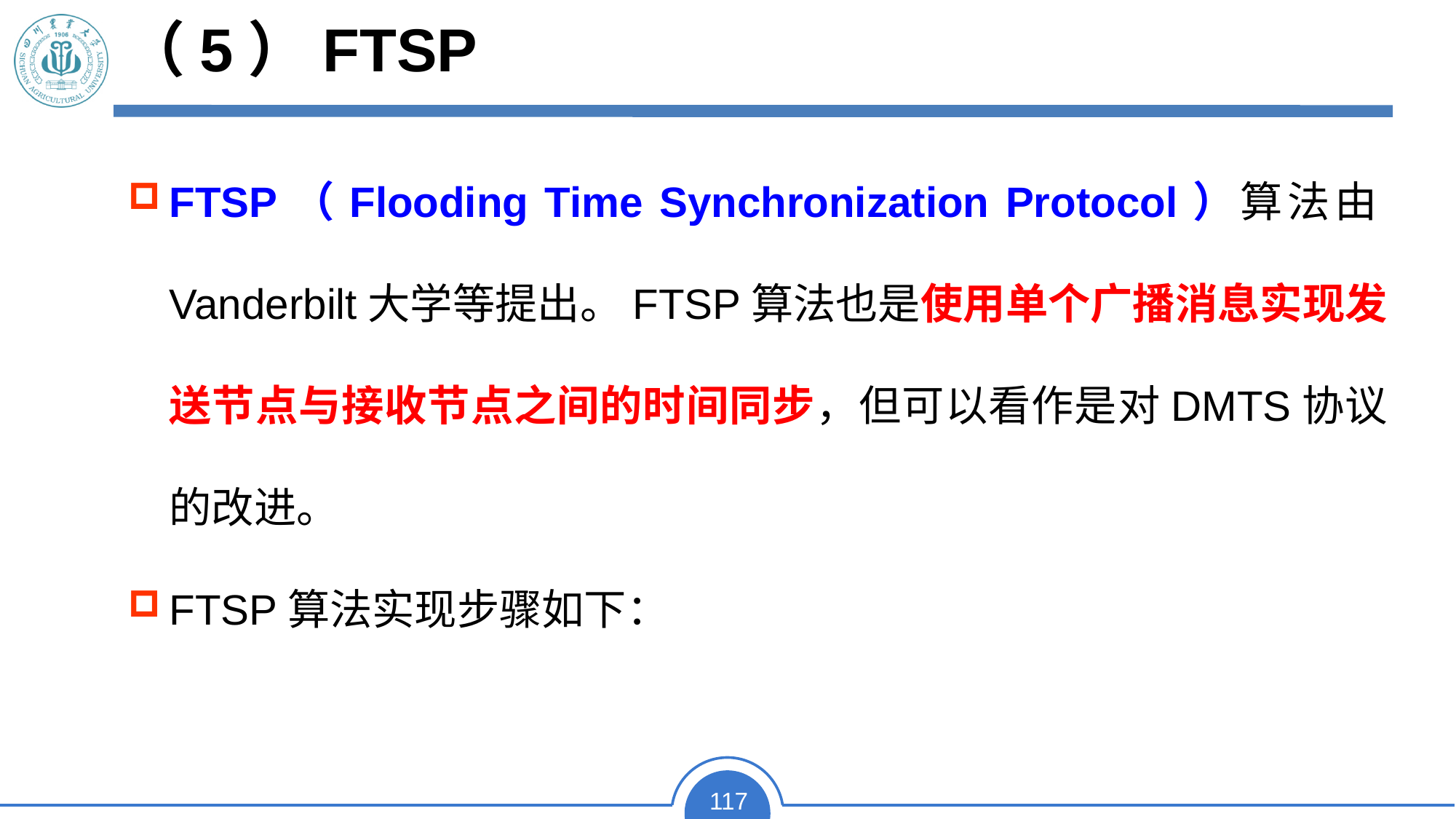

# （5）FTSP
FTSP（Flooding Time Synchronization Protocol）算法由Vanderbilt大学等提出。FTSP算法也是使用单个广播消息实现发送节点与接收节点之间的时间同步，但可以看作是对DMTS协议的改进。
FTSP算法实现步骤如下：